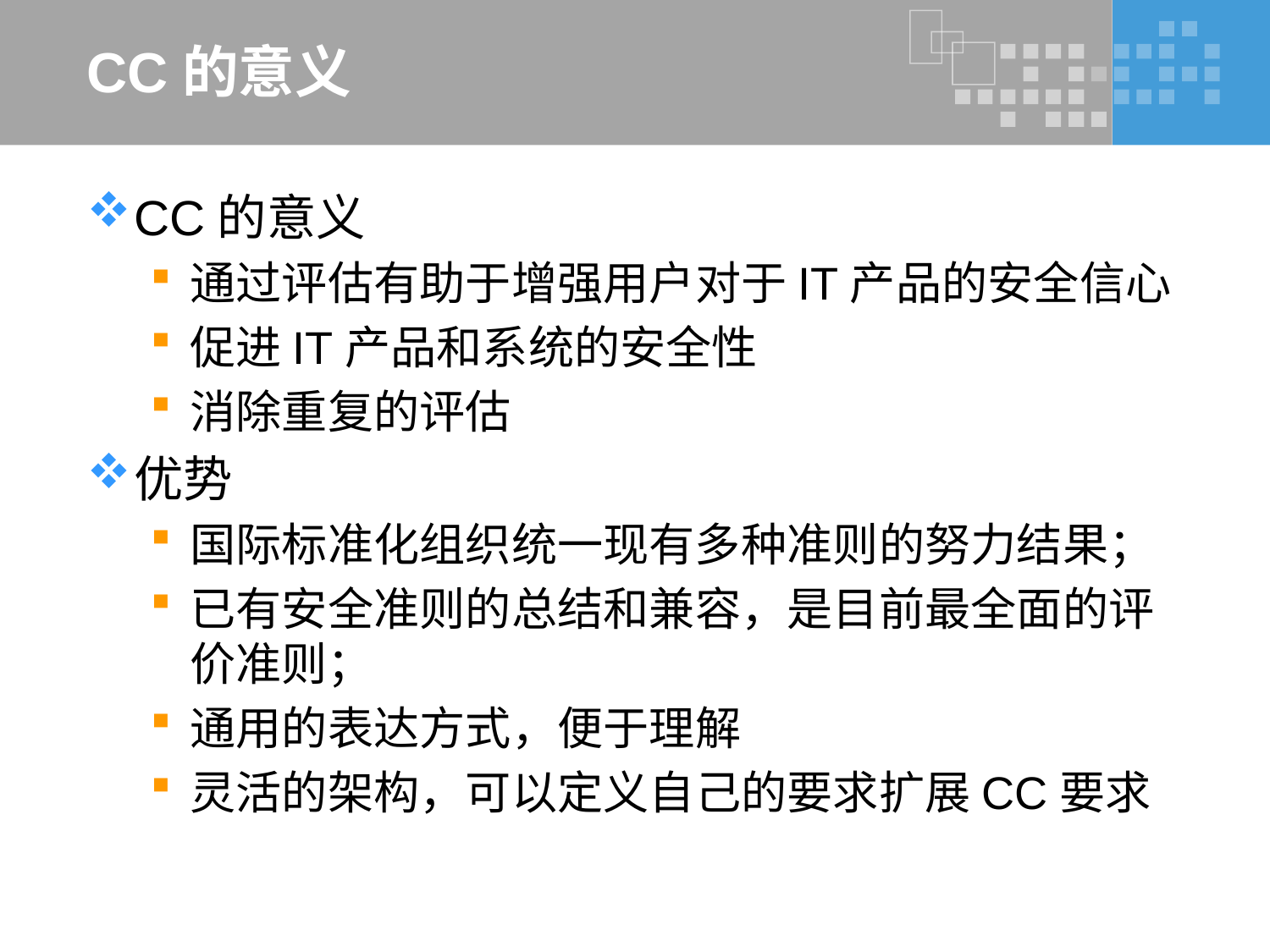

# CC的意义
CC的意义
通过评估有助于增强用户对于IT产品的安全信心
促进IT产品和系统的安全性
消除重复的评估
优势
国际标准化组织统一现有多种准则的努力结果；
已有安全准则的总结和兼容，是目前最全面的评价准则；
通用的表达方式，便于理解
灵活的架构，可以定义自己的要求扩展CC要求